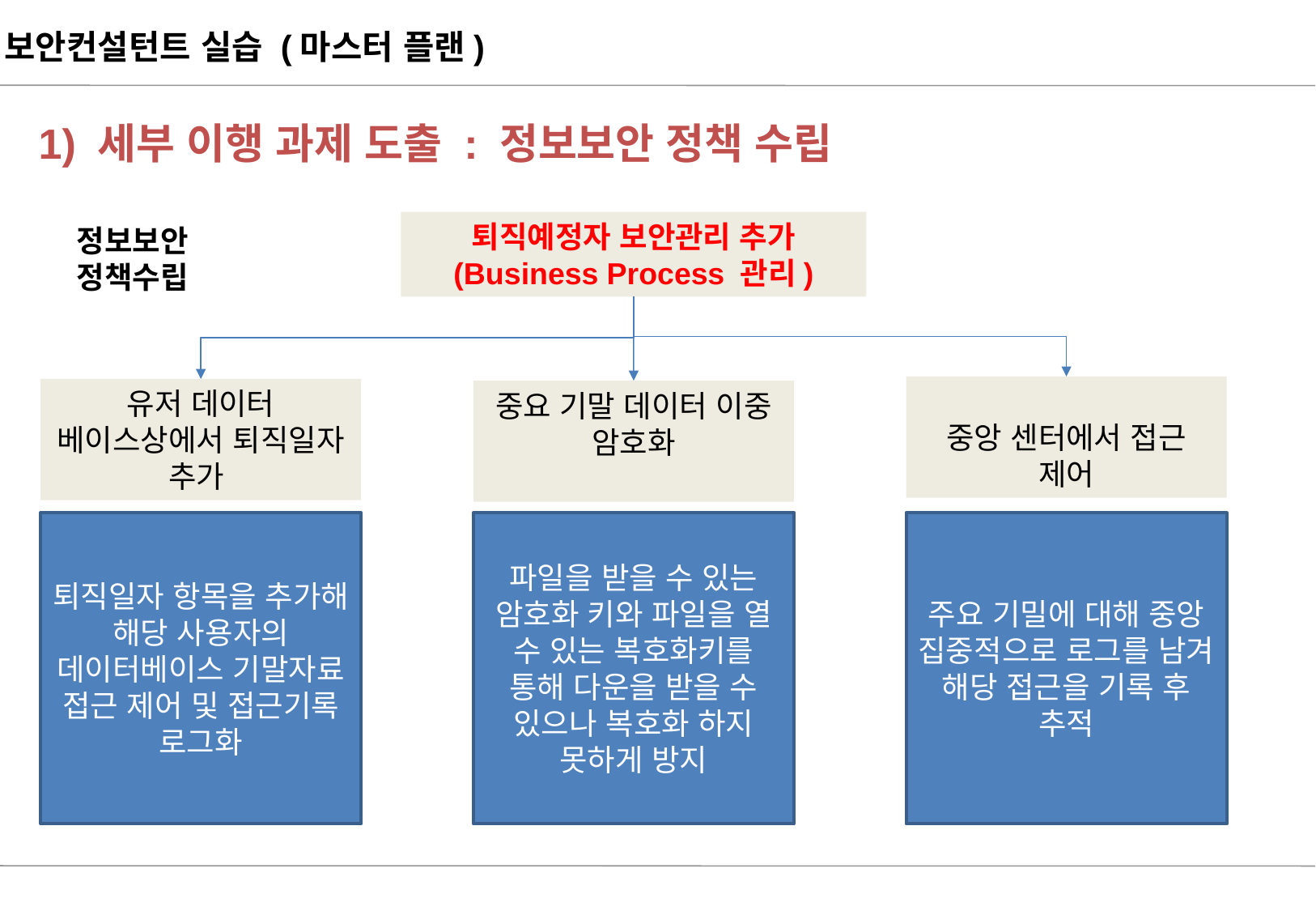

보안컨설턴트 실습 (마스터 플랜)
1) 세부 이행 과제 도출 : 정보보안 정책 수립
퇴직예정자 보안관리 추가
(Business Process 관리)
정보보안
정책수립

중앙 센터에서 접근 제어
유저 데이터 베이스상에서 퇴직일자 추가
중요 기말 데이터 이중 암호화

퇴직일자 항목을 추가해 해당 사용자의 데이터베이스 기말자료 접근 제어 및 접근기록 로그화
주요 기밀에 대해 중앙 집중적으로 로그를 남겨 해당 접근을 기록 후 추적
파일을 받을 수 있는 암호화 키와 파일을 열 수 있는 복호화키를 통해 다운을 받을 수 있으나 복호화 하지 못하게 방지